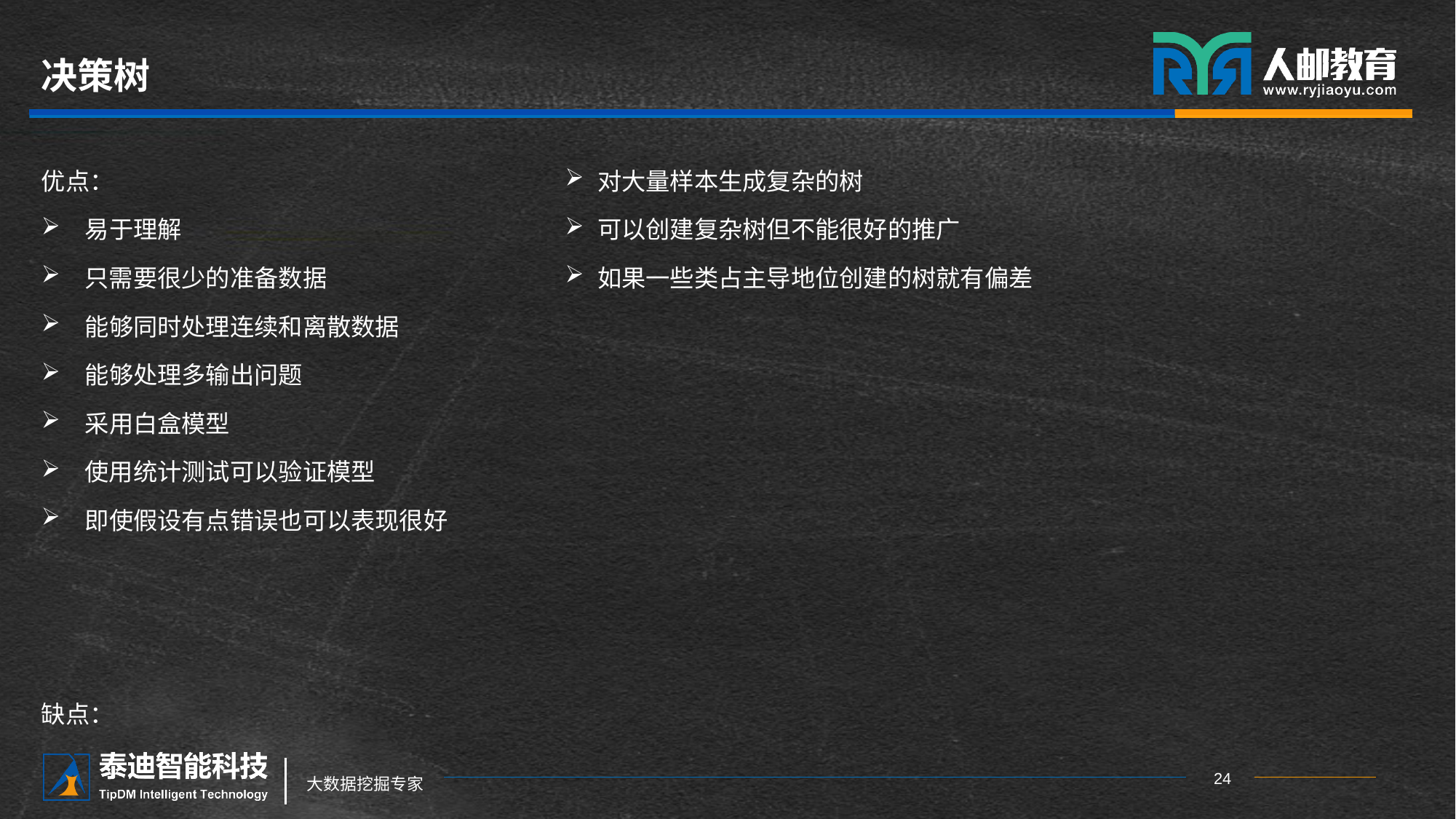

# 决策树
优点：
 易于理解
 只需要很少的准备数据
 能够同时处理连续和离散数据
 能够处理多输出问题
 采用白盒模型
 使用统计测试可以验证模型
 即使假设有点错误也可以表现很好

缺点：
对大量样本生成复杂的树
可以创建复杂树但不能很好的推广
如果一些类占主导地位创建的树就有偏差